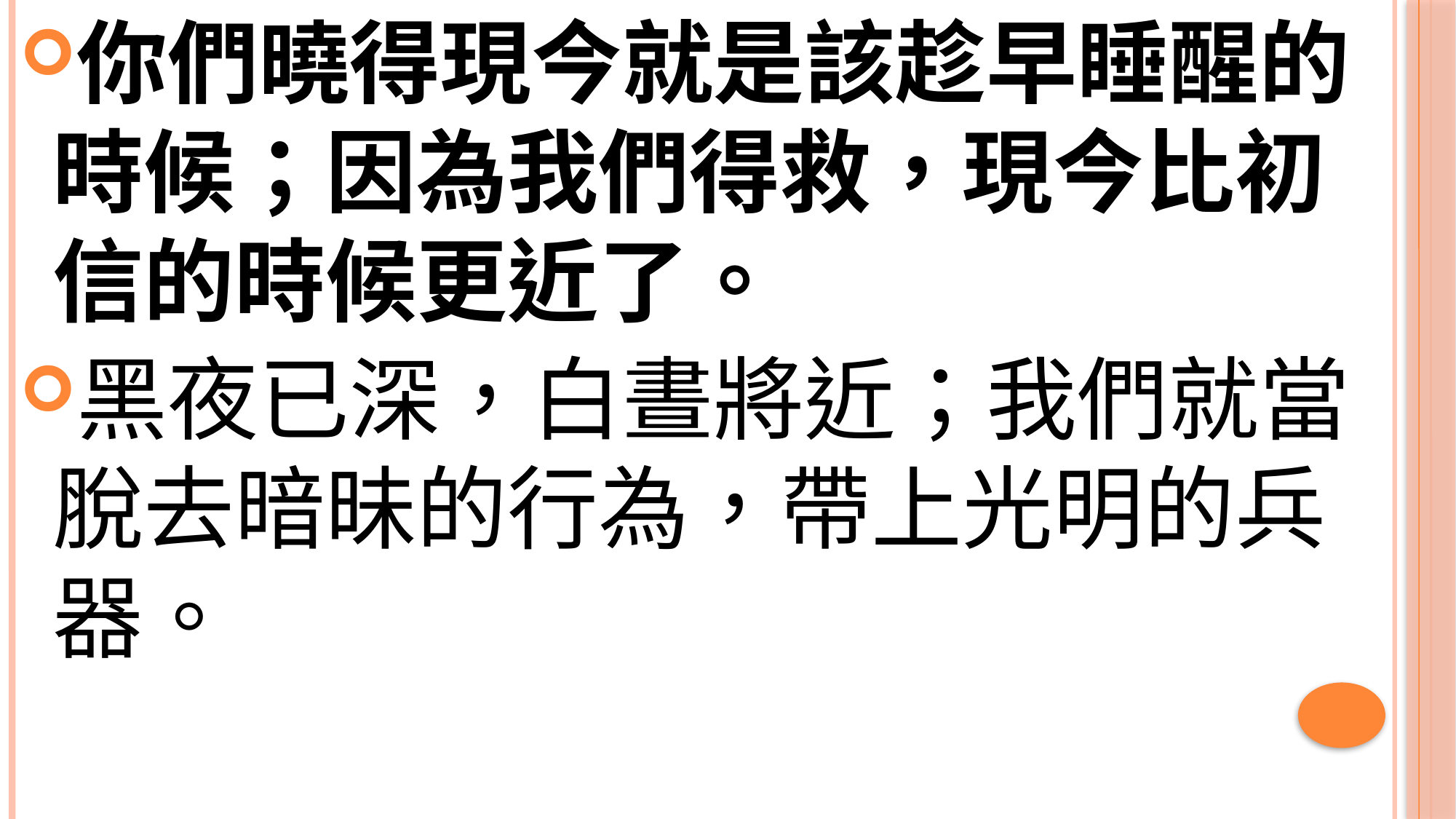

你們曉得現今就是該趁早睡醒的時候；因為我們得救，現今比初信的時候更近了。
黑夜已深，白晝將近；我們就當脫去暗昧的行為，帶上光明的兵器。